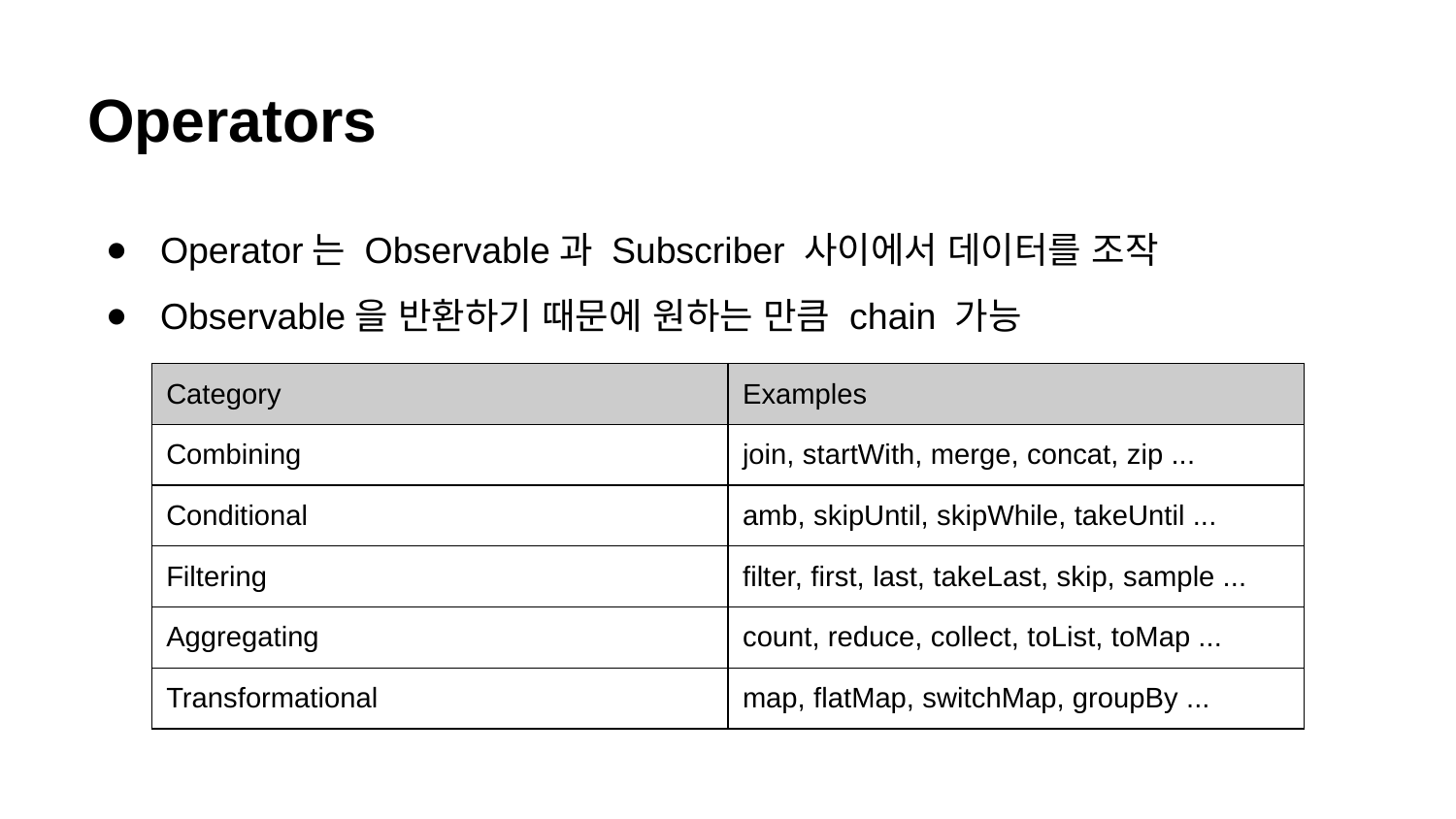

# Operators
Operator는 Observable과 Subscriber 사이에서 데이터를 조작
Observable을 반환하기 때문에 원하는 만큼 chain 가능
| Category | Examples |
| --- | --- |
| Combining | join, startWith, merge, concat, zip ... |
| Conditional | amb, skipUntil, skipWhile, takeUntil ... |
| Filtering | filter, first, last, takeLast, skip, sample ... |
| Aggregating | count, reduce, collect, toList, toMap ... |
| Transformational | map, flatMap, switchMap, groupBy ... |